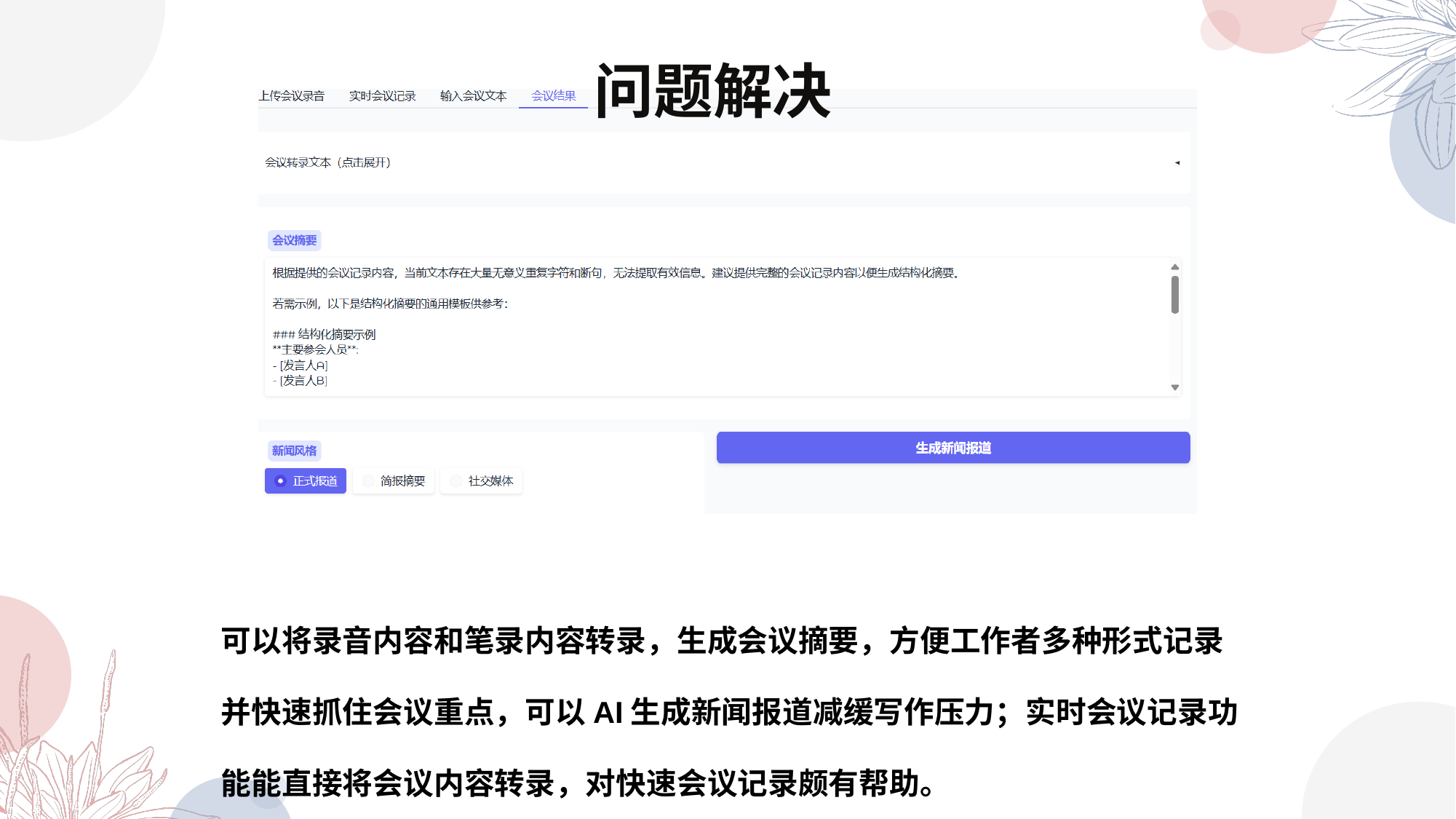

问题解决

可以将录音内容和笔录内容转录，生成会议摘要，方便工作者多种形式记录并快速抓住会议重点，可以AI生成新闻报道减缓写作压力；实时会议记录功能能直接将会议内容转录，对快速会议记录颇有帮助。